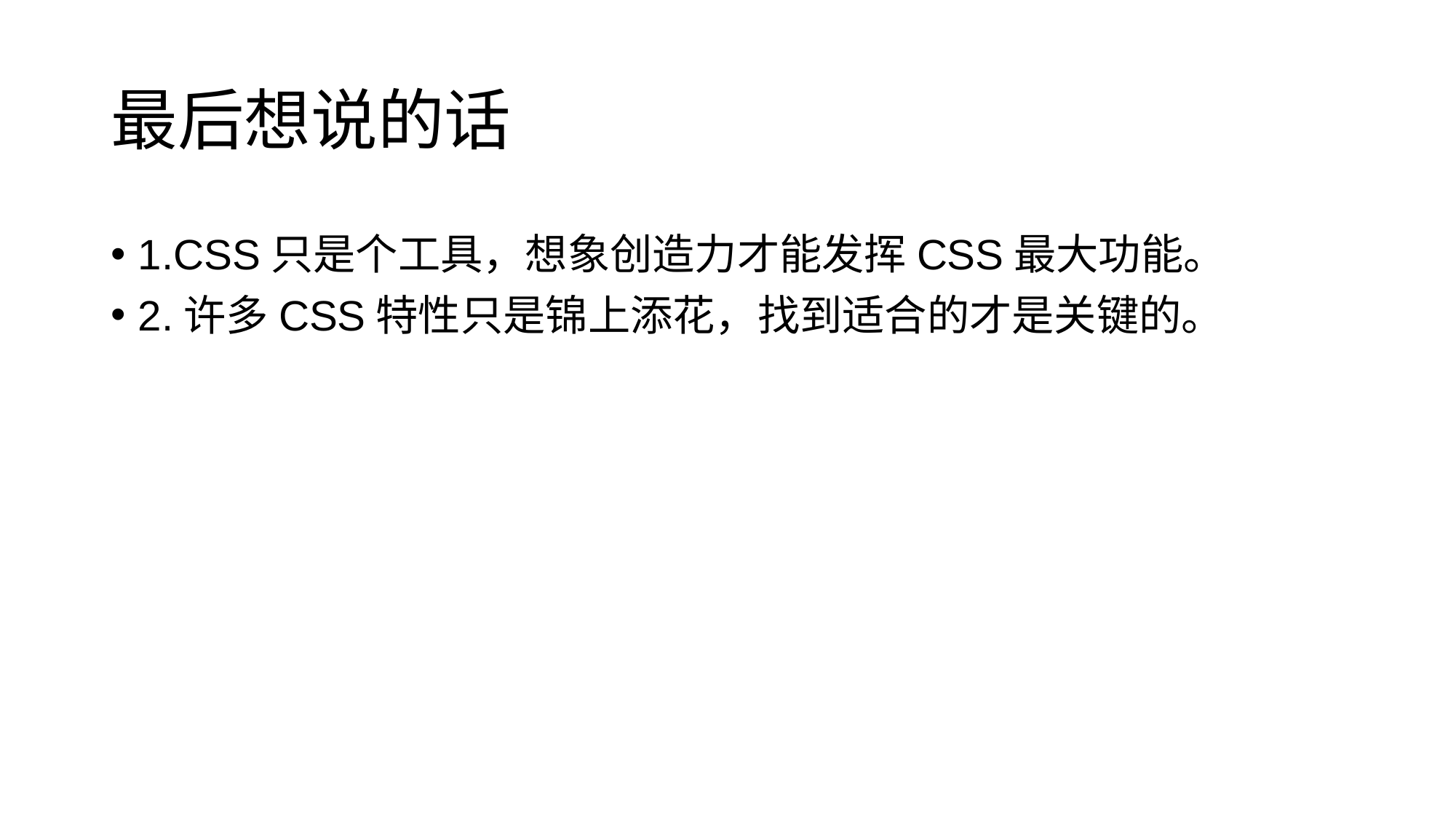

# 最后想说的话
1.CSS只是个工具，想象创造力才能发挥CSS最大功能。
2.许多CSS特性只是锦上添花，找到适合的才是关键的。